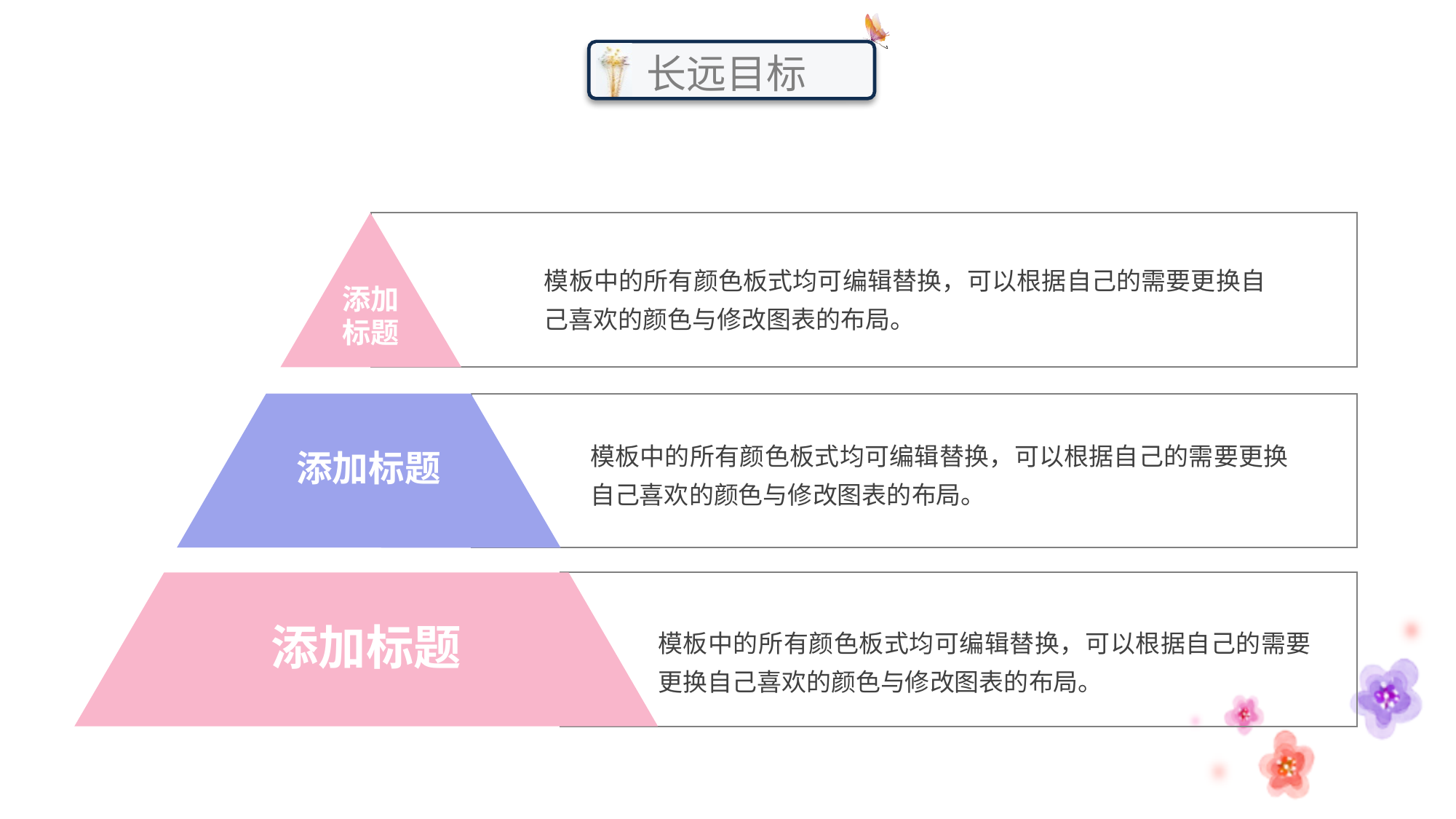

长远目标
添加
标题

模板中的所有颜色板式均可编辑替换，可以根据自己的需要更换自己喜欢的颜色与修改图表的布局。
添加标题

模板中的所有颜色板式均可编辑替换，可以根据自己的需要更换自己喜欢的颜色与修改图表的布局。

添加标题
模板中的所有颜色板式均可编辑替换，可以根据自己的需要更换自己喜欢的颜色与修改图表的布局。